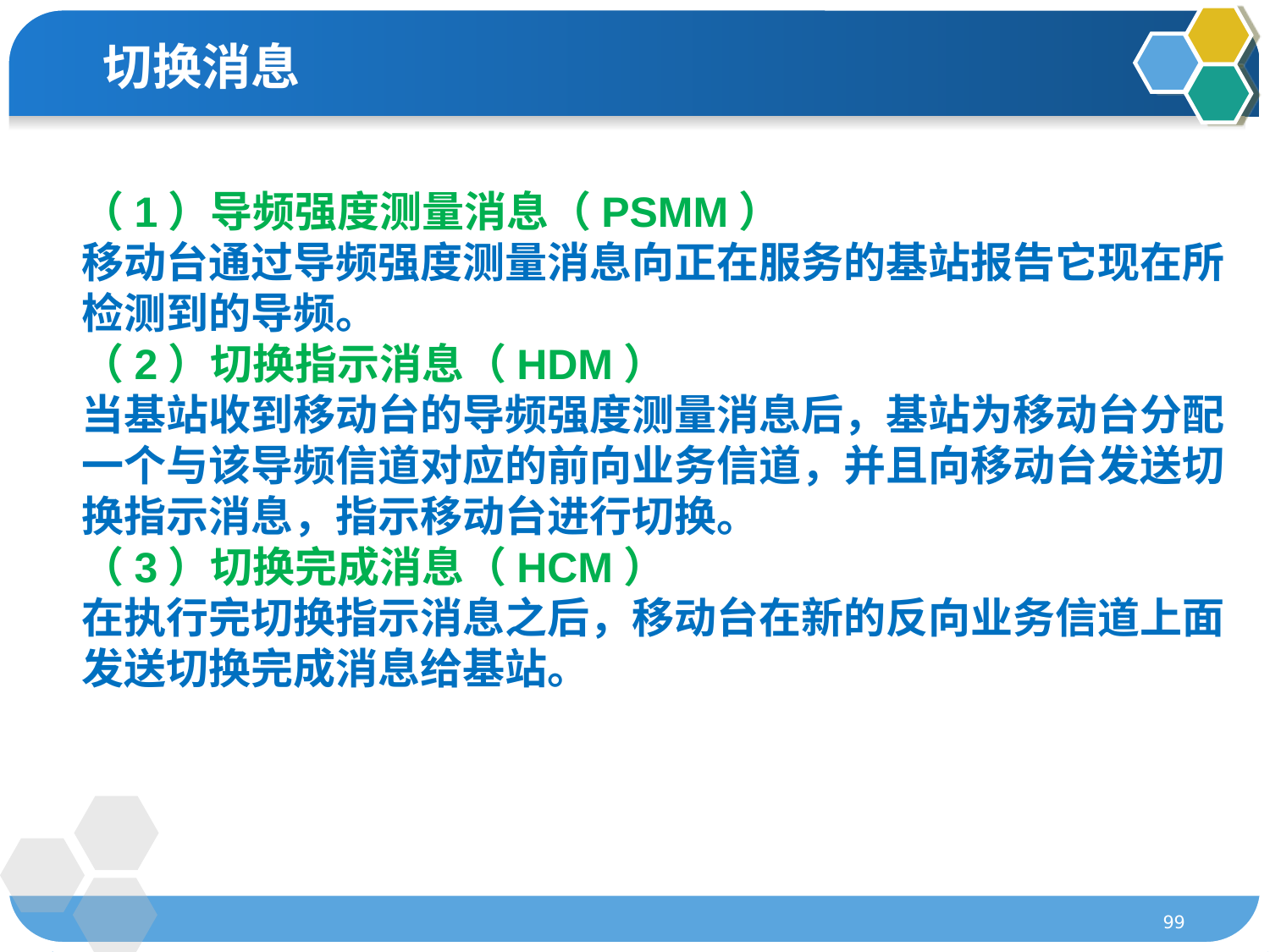

切换消息
（1）导频强度测量消息（PSMM）
移动台通过导频强度测量消息向正在服务的基站报告它现在所检测到的导频。
（2）切换指示消息（HDM）
当基站收到移动台的导频强度测量消息后，基站为移动台分配一个与该导频信道对应的前向业务信道，并且向移动台发送切换指示消息，指示移动台进行切换。
（3）切换完成消息（HCM）
在执行完切换指示消息之后，移动台在新的反向业务信道上面发送切换完成消息给基站。。